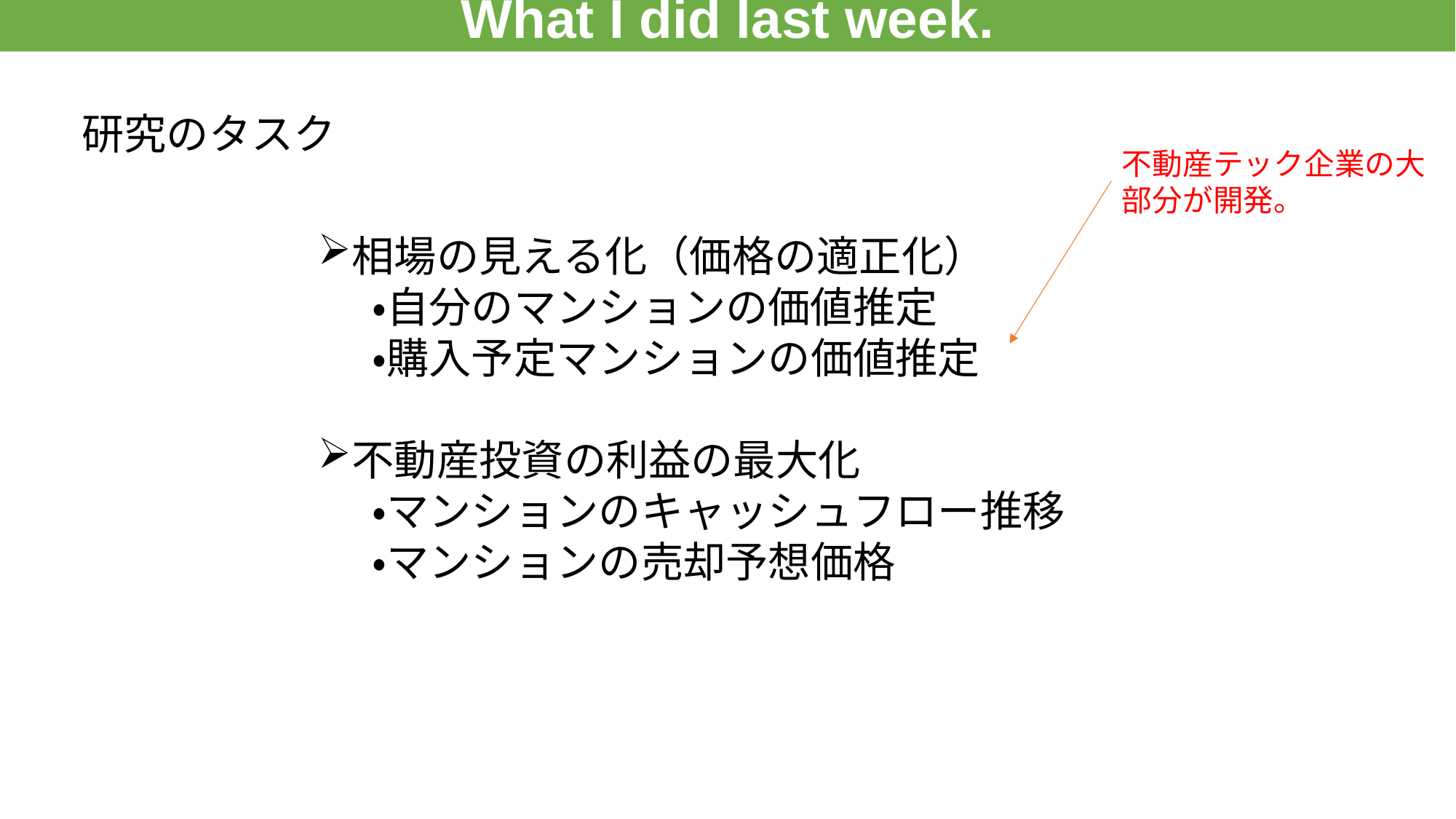

What I did last week.
# 研究のタスク
不動産テック企業の大部分が開発。
相場の見える化（価格の適正化）
・自分のマンションの価値推定
・購入予定マンションの価値推定

不動産投資の利益の最大化
・マンションのキャッシュフロー推移
・マンションの売却予想価格